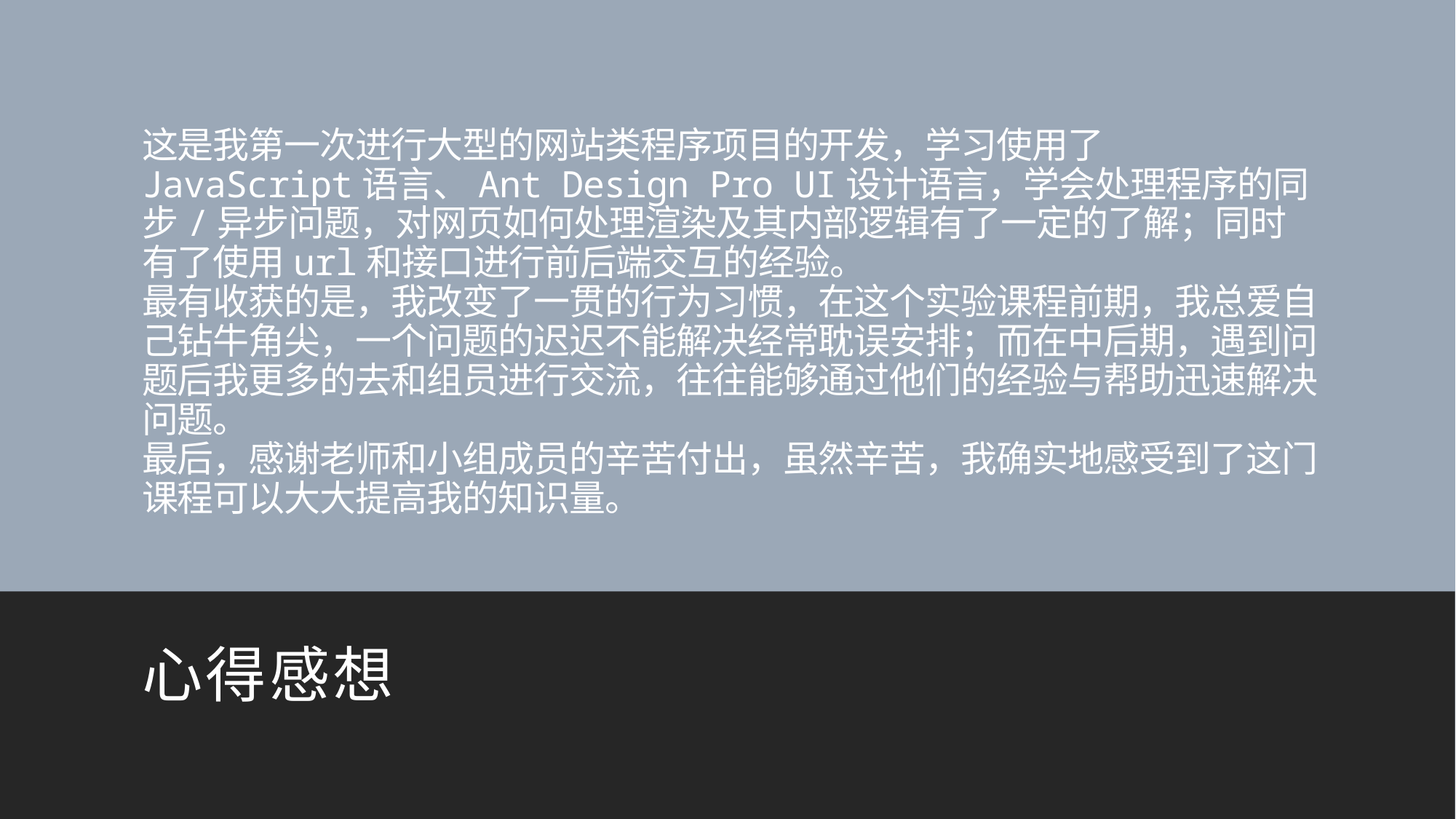

# 这是我第一次进行大型的网站类程序项目的开发，学习使用了JavaScript语言、Ant Design Pro UI设计语言，学会处理程序的同步/异步问题，对网页如何处理渲染及其内部逻辑有了一定的了解；同时有了使用url和接口进行前后端交互的经验。 最有收获的是，我改变了一贯的行为习惯，在这个实验课程前期，我总爱自己钻牛角尖，一个问题的迟迟不能解决经常耽误安排；而在中后期，遇到问题后我更多的去和组员进行交流，往往能够通过他们的经验与帮助迅速解决问题。 最后，感谢老师和小组成员的辛苦付出，虽然辛苦，我确实地感受到了这门课程可以大大提高我的知识量。

心得感想